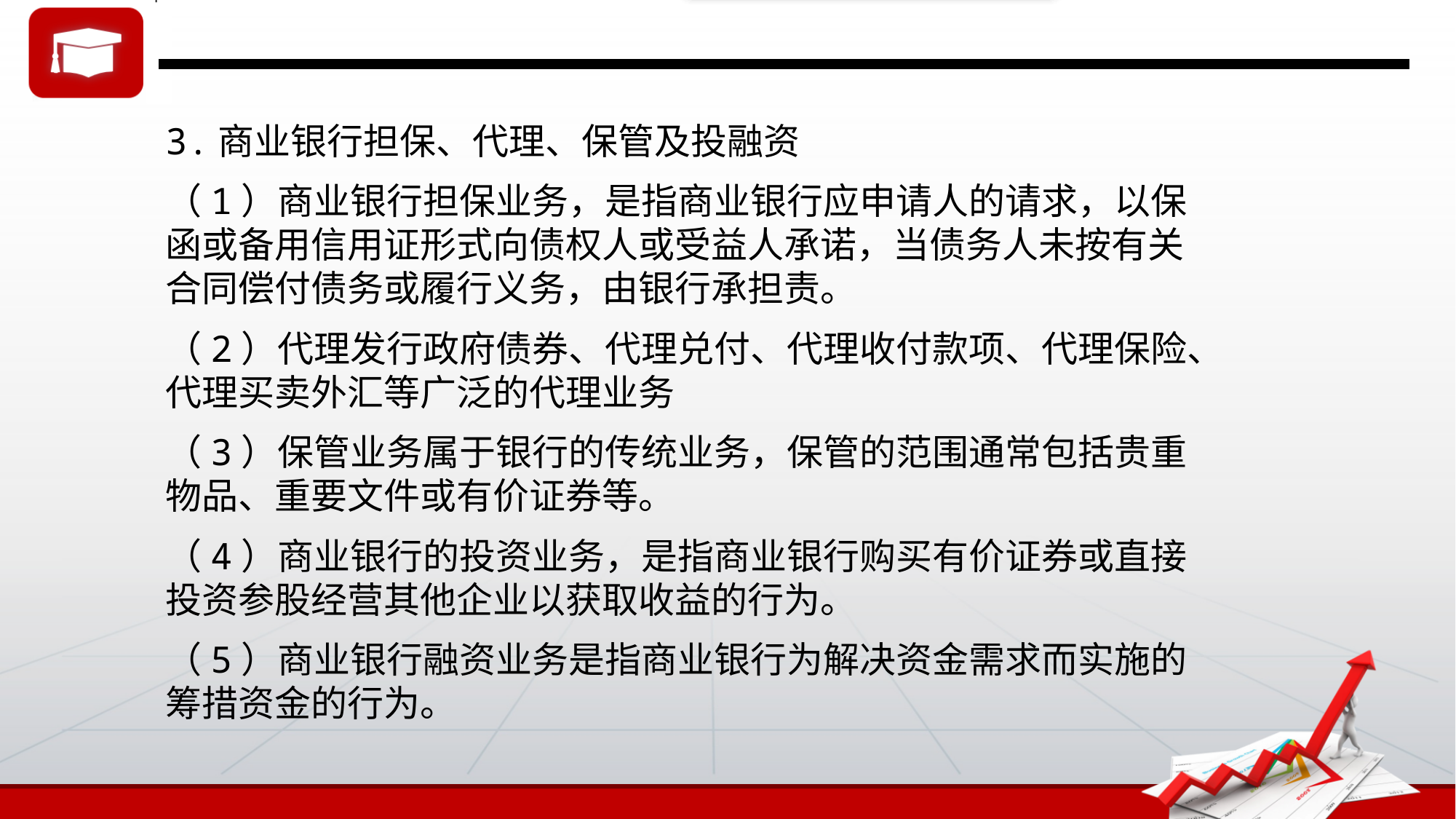

3.商业银行担保、代理、保管及投融资
（1）商业银行担保业务，是指商业银行应申请人的请求，以保函或备用信用证形式向债权人或受益人承诺，当债务人未按有关合同偿付债务或履行义务，由银行承担责。
（2）代理发行政府债券、代理兑付、代理收付款项、代理保险、代理买卖外汇等广泛的代理业务
（3）保管业务属于银行的传统业务，保管的范围通常包括贵重物品、重要文件或有价证券等。
（4）商业银行的投资业务，是指商业银行购买有价证券或直接投资参股经营其他企业以获取收益的行为。
（5）商业银行融资业务是指商业银行为解决资金需求而实施的筹措资金的行为。